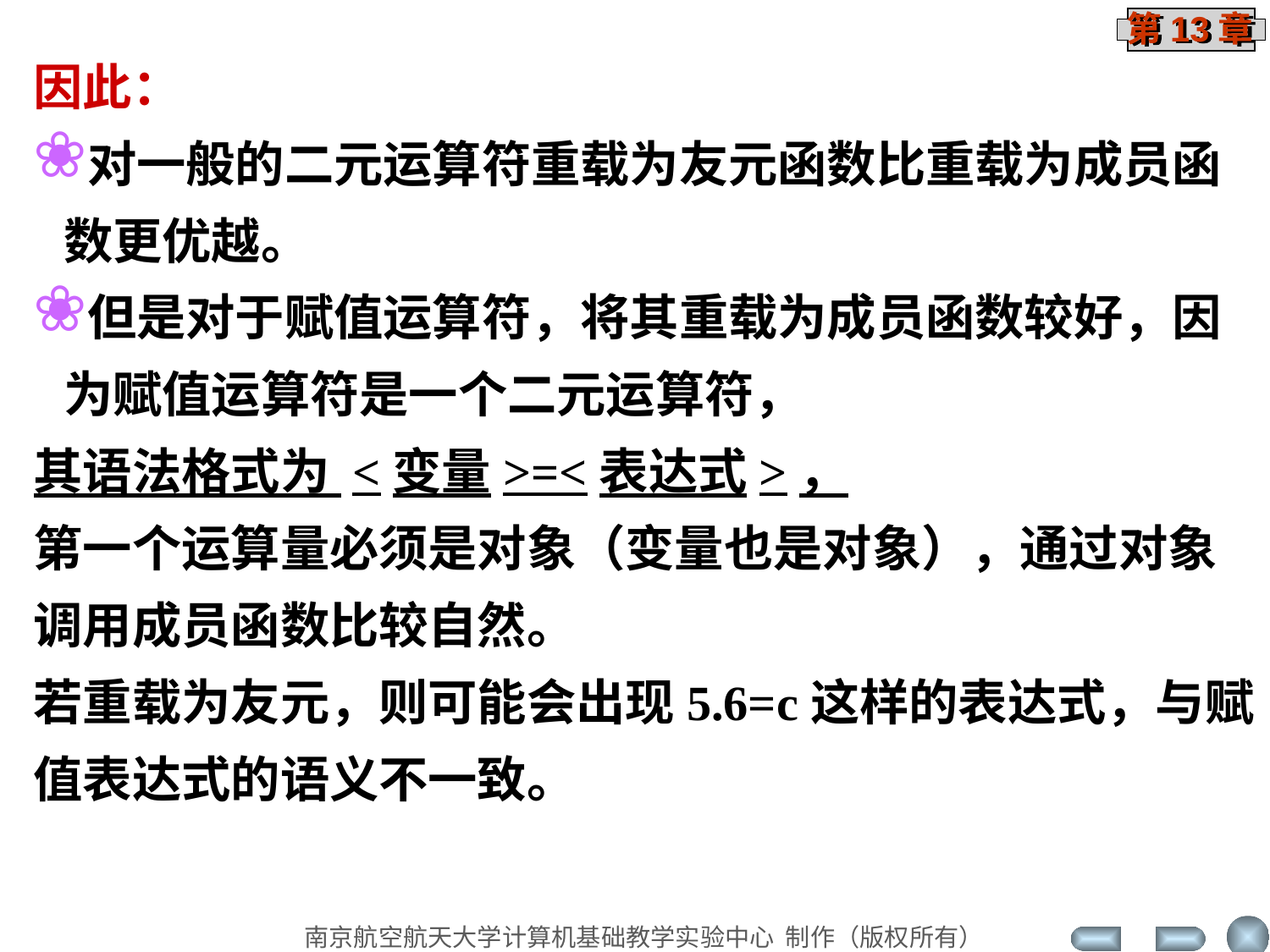

因此：
对一般的二元运算符重载为友元函数比重载为成员函数更优越。
但是对于赋值运算符，将其重载为成员函数较好，因为赋值运算符是一个二元运算符，
其语法格式为 <变量>=<表达式>，
第一个运算量必须是对象（变量也是对象），通过对象调用成员函数比较自然。
若重载为友元，则可能会出现5.6=c这样的表达式，与赋值表达式的语义不一致。